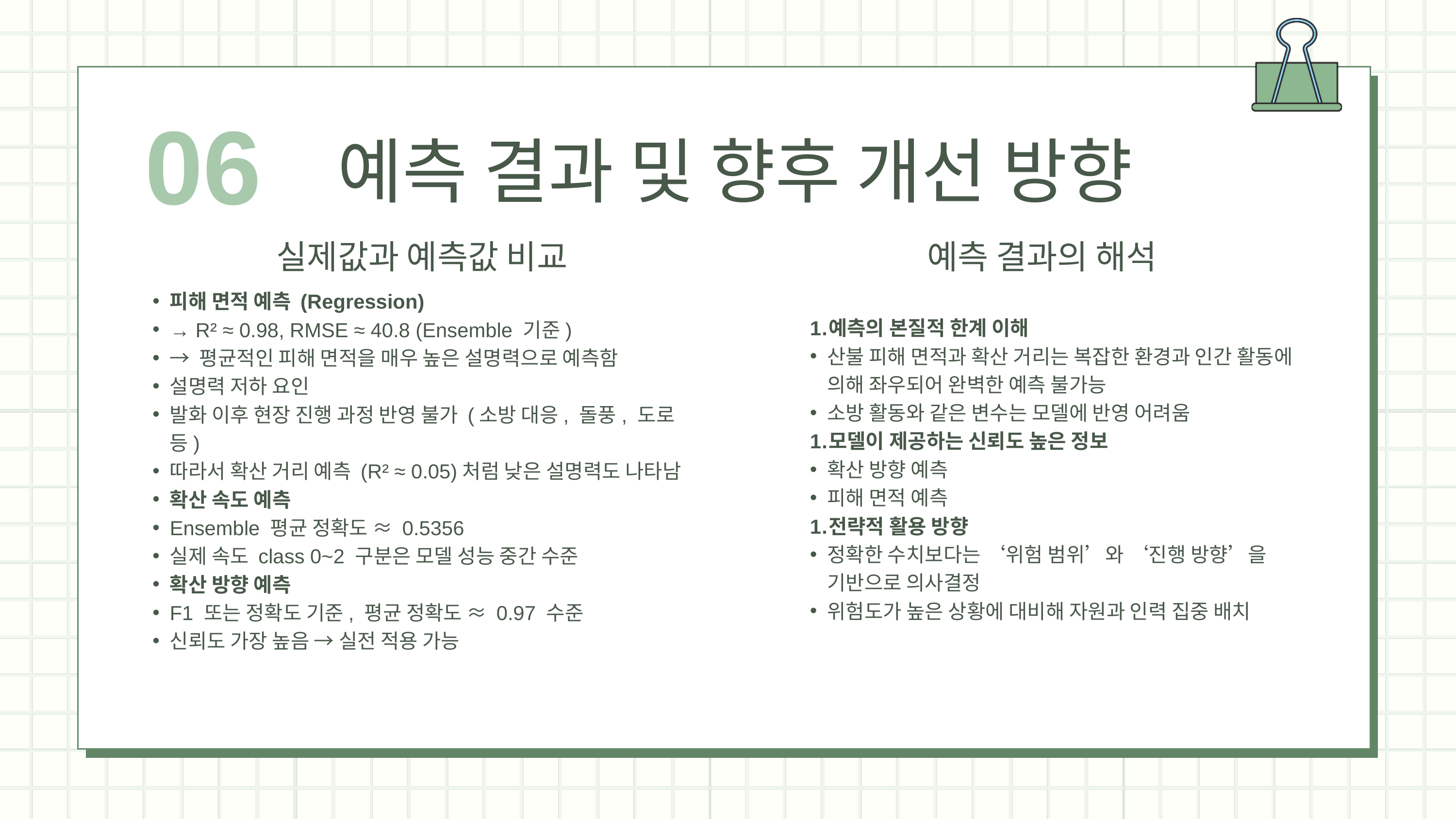

06
예측 결과 및 향후 개선 방향
실제값과 예측값 비교
예측 결과의 해석
피해 면적 예측 (Regression)
→ R² ≈ 0.98, RMSE ≈ 40.8 (Ensemble 기준)
→ 평균적인 피해 면적을 매우 높은 설명력으로 예측함
설명력 저하 요인
발화 이후 현장 진행 과정 반영 불가 (소방 대응, 돌풍, 도로 등)
따라서 확산 거리 예측 (R² ≈ 0.05)처럼 낮은 설명력도 나타남
확산 속도 예측
Ensemble 평균 정확도 ≈ 0.5356
실제 속도 class 0~2 구분은 모델 성능 중간 수준
확산 방향 예측
F1 또는 정확도 기준, 평균 정확도 ≈ 0.97 수준
신뢰도 가장 높음 → 실전 적용 가능

예측의 본질적 한계 이해
산불 피해 면적과 확산 거리는 복잡한 환경과 인간 활동에 의해 좌우되어 완벽한 예측 불가능
소방 활동와 같은 변수는 모델에 반영 어려움
모델이 제공하는 신뢰도 높은 정보
확산 방향 예측
피해 면적 예측
전략적 활용 방향
정확한 수치보다는 ‘위험 범위’와 ‘진행 방향’을 기반으로 의사결정
위험도가 높은 상황에 대비해 자원과 인력 집중 배치